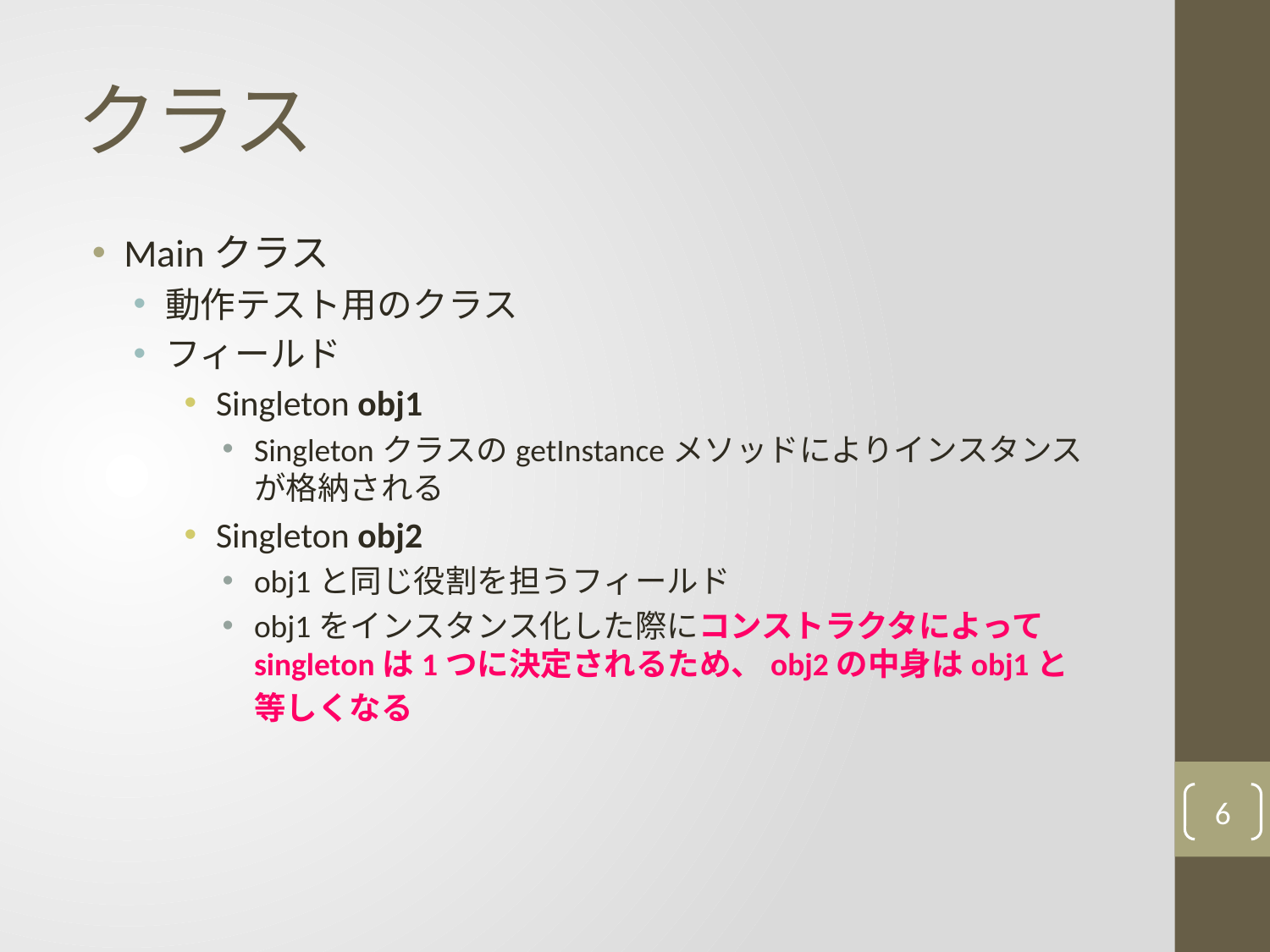

# クラス
Mainクラス
動作テスト用のクラス
フィールド
Singleton obj1
SingletonクラスのgetInstanceメソッドによりインスタンスが格納される
Singleton obj2
obj1と同じ役割を担うフィールド
obj1をインスタンス化した際にコンストラクタによってsingletonは1つに決定されるため、obj2の中身はobj1と
　等しくなる
6